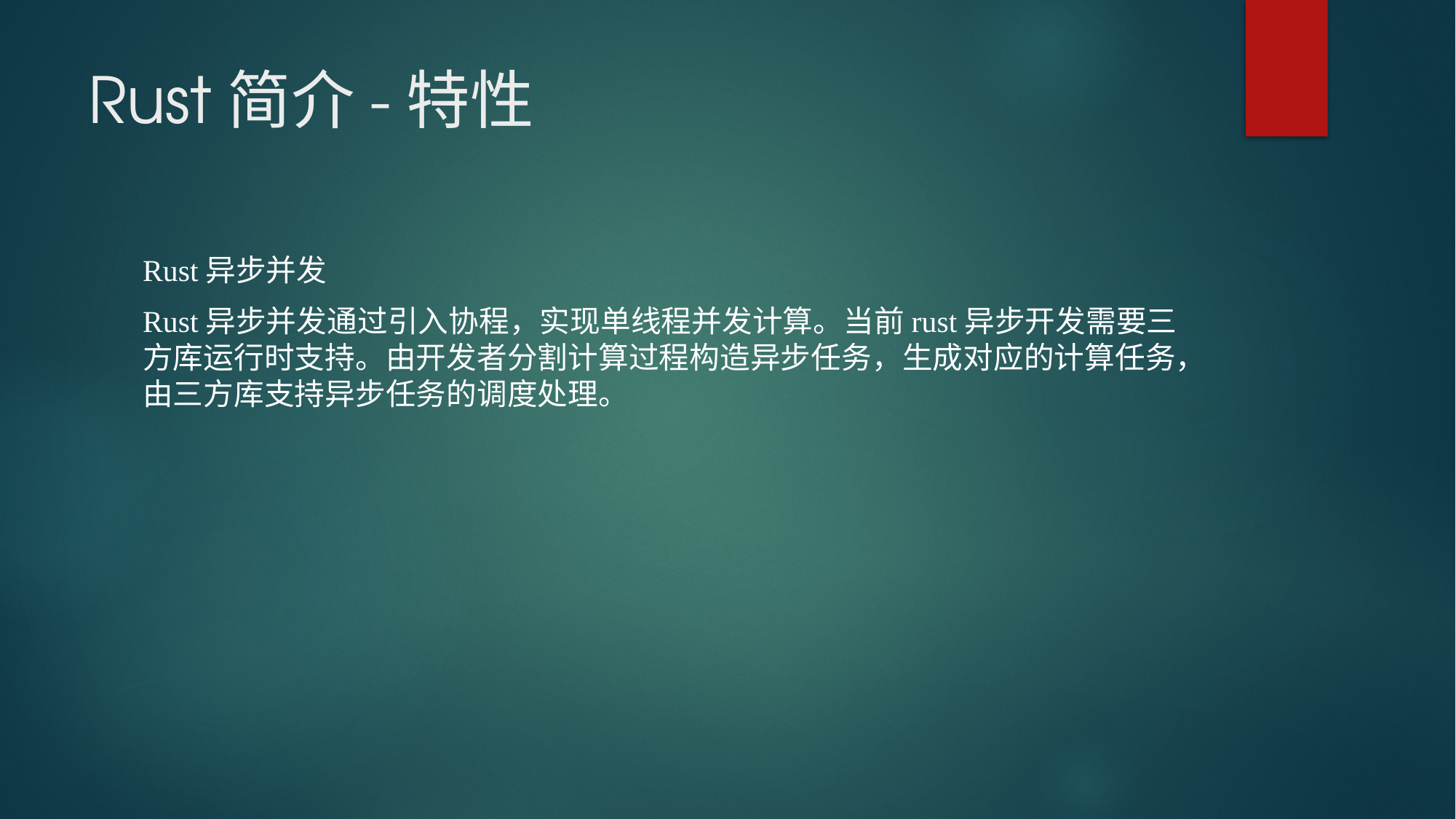

# Rust简介-特性
Rust异步并发
Rust异步并发通过引入协程，实现单线程并发计算。当前rust异步开发需要三方库运行时支持。由开发者分割计算过程构造异步任务，生成对应的计算任务，由三方库支持异步任务的调度处理。